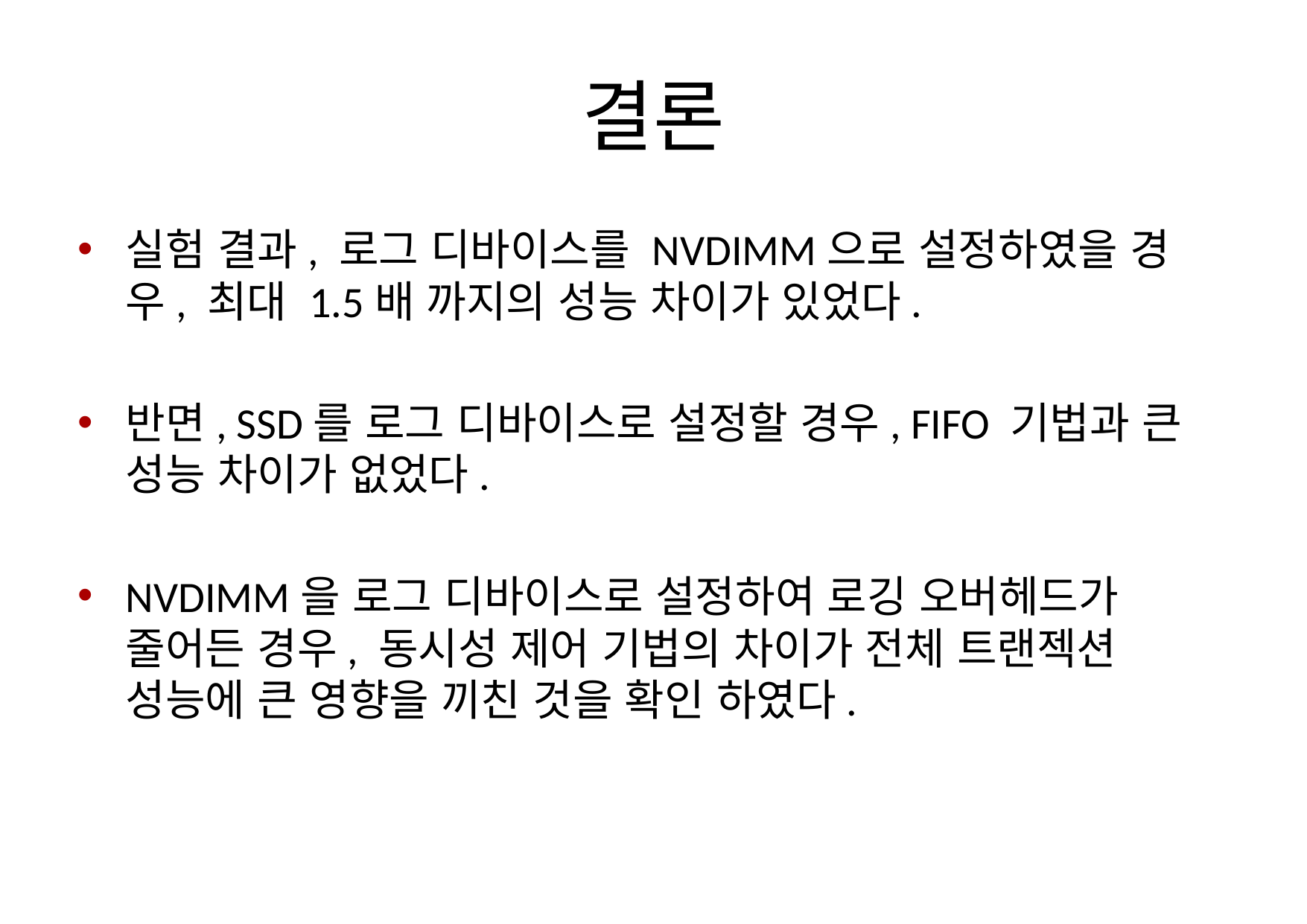

# 결론
실험 결과, 로그 디바이스를 NVDIMM으로 설정하였을 경우, 최대 1.5배 까지의 성능 차이가 있었다.

반면, SSD를 로그 디바이스로 설정할 경우, FIFO 기법과 큰 성능 차이가 없었다.

NVDIMM을 로그 디바이스로 설정하여 로깅 오버헤드가 줄어든 경우, 동시성 제어 기법의 차이가 전체 트랜젝션 성능에 큰 영향을 끼친 것을 확인 하였다.